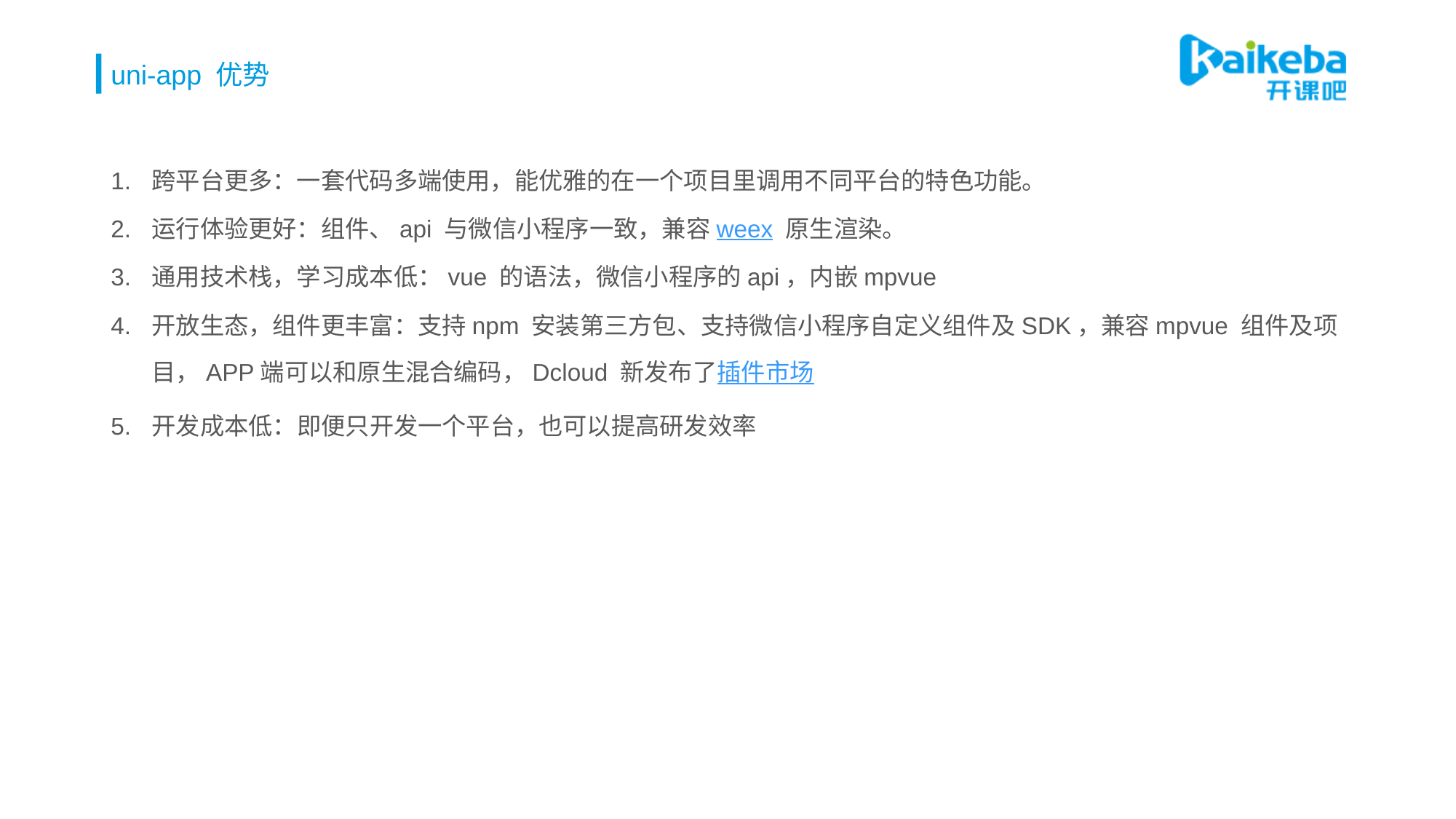

# uni-app 优势
跨平台更多：一套代码多端使用，能优雅的在一个项目里调用不同平台的特色功能。
运行体验更好：组件、api 与微信小程序一致，兼容weex 原生渲染。
通用技术栈，学习成本低：vue 的语法，微信小程序的api，内嵌mpvue
开放生态，组件更丰富：支持npm 安装第三方包、支持微信小程序自定义组件及SDK，兼容mpvue 组件及项目，APP端可以和原生混合编码，Dcloud 新发布了插件市场
开发成本低：即便只开发一个平台，也可以提高研发效率